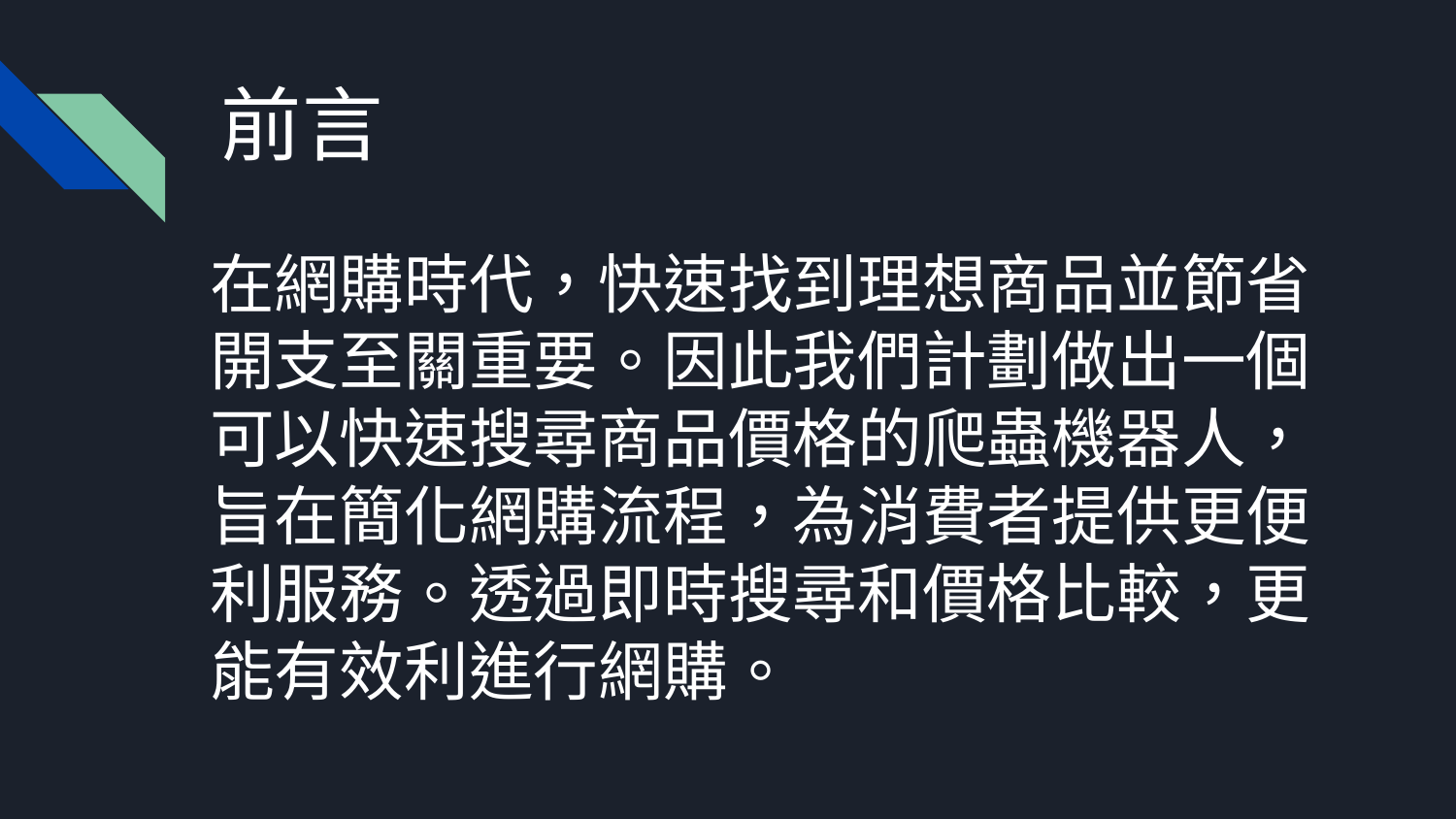

# 前言
在網購時代，快速找到理想商品並節省開支至關重要。因此我們計劃做出一個可以快速搜尋商品價格的爬蟲機器人，旨在簡化網購流程，為消費者提供更便利服務。透過即時搜尋和價格比較，更能有效利進行網購。